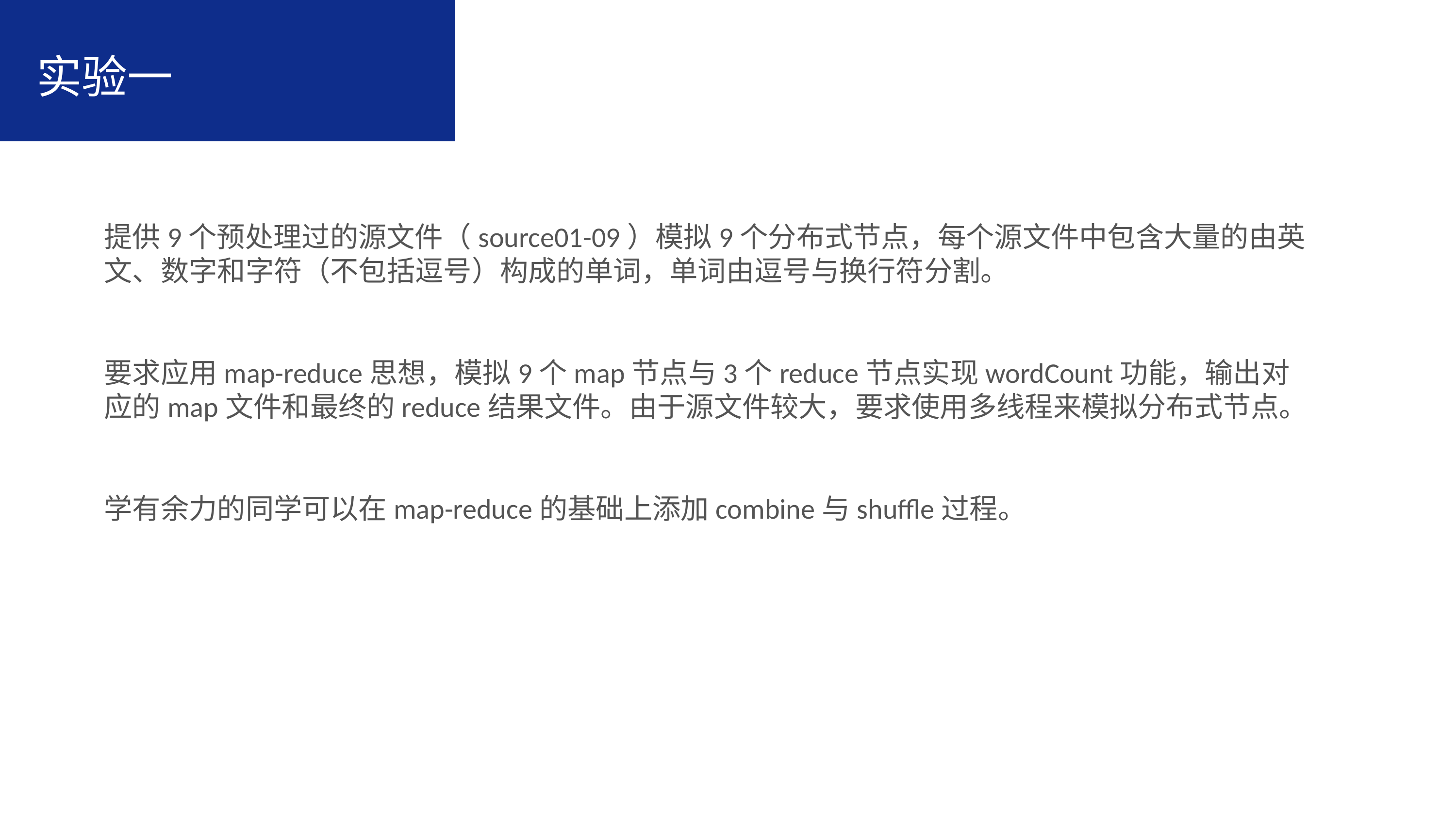

实验一
提供9个预处理过的源文件（source01-09）模拟9个分布式节点，每个源文件中包含大量的由英文、数字和字符（不包括逗号）构成的单词，单词由逗号与换行符分割。

要求应用map-reduce思想，模拟9个map节点与3个reduce节点实现wordCount功能，输出对应的map文件和最终的reduce结果文件。由于源文件较大，要求使用多线程来模拟分布式节点。

学有余力的同学可以在map-reduce的基础上添加combine与shuffle过程。